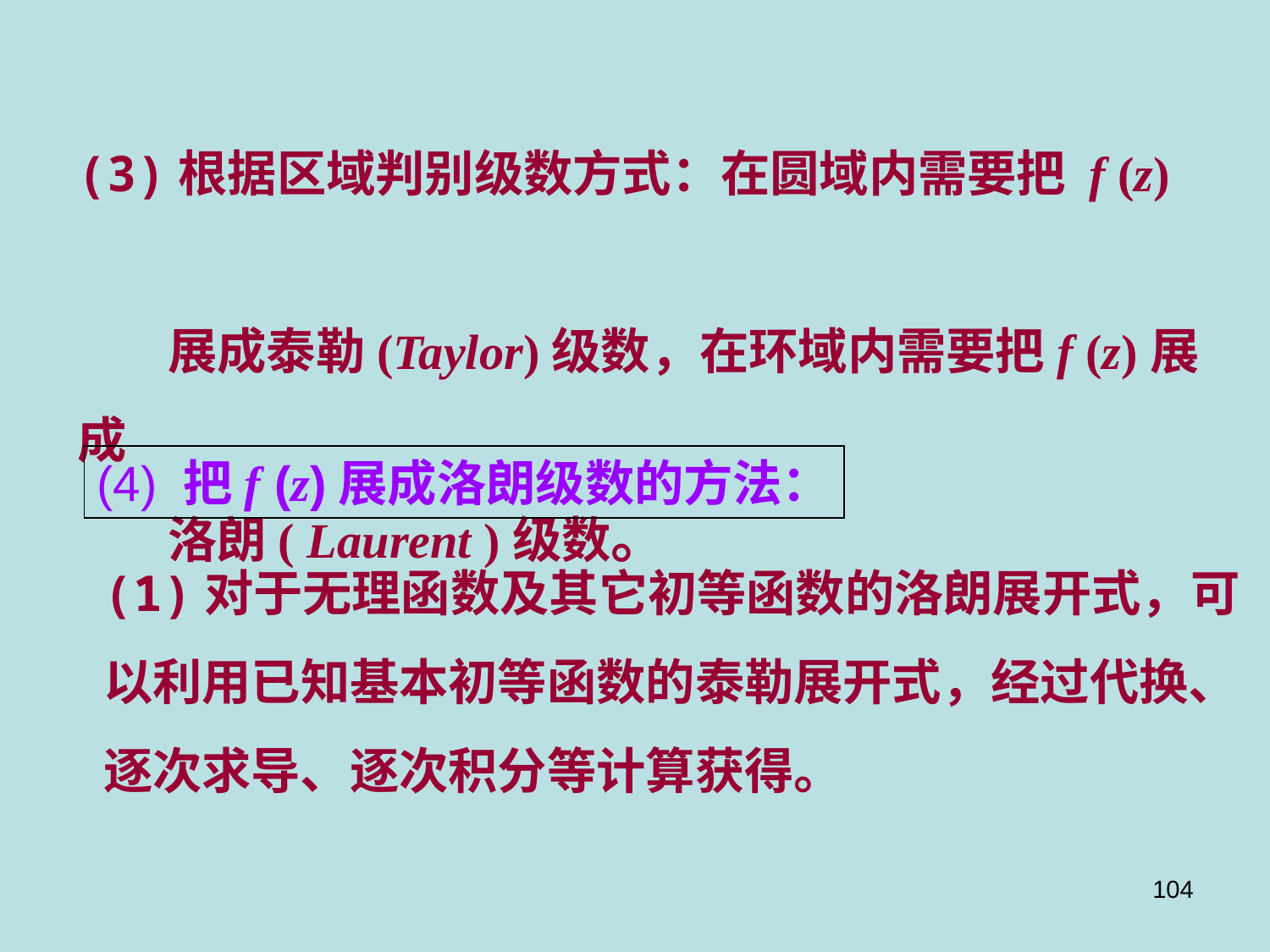

(3)根据区域判别级数方式：在圆域内需要把 f (z)
       展成泰勒(Taylor)级数，在环域内需要把f (z)展成
       洛朗( Laurent )级数。
(4) 把f (z)展成洛朗级数的方法：
(1)对于无理函数及其它初等函数的洛朗展开式，可以利用已知基本初等函数的泰勒展开式，经过代换、逐次求导、逐次积分等计算获得。
104